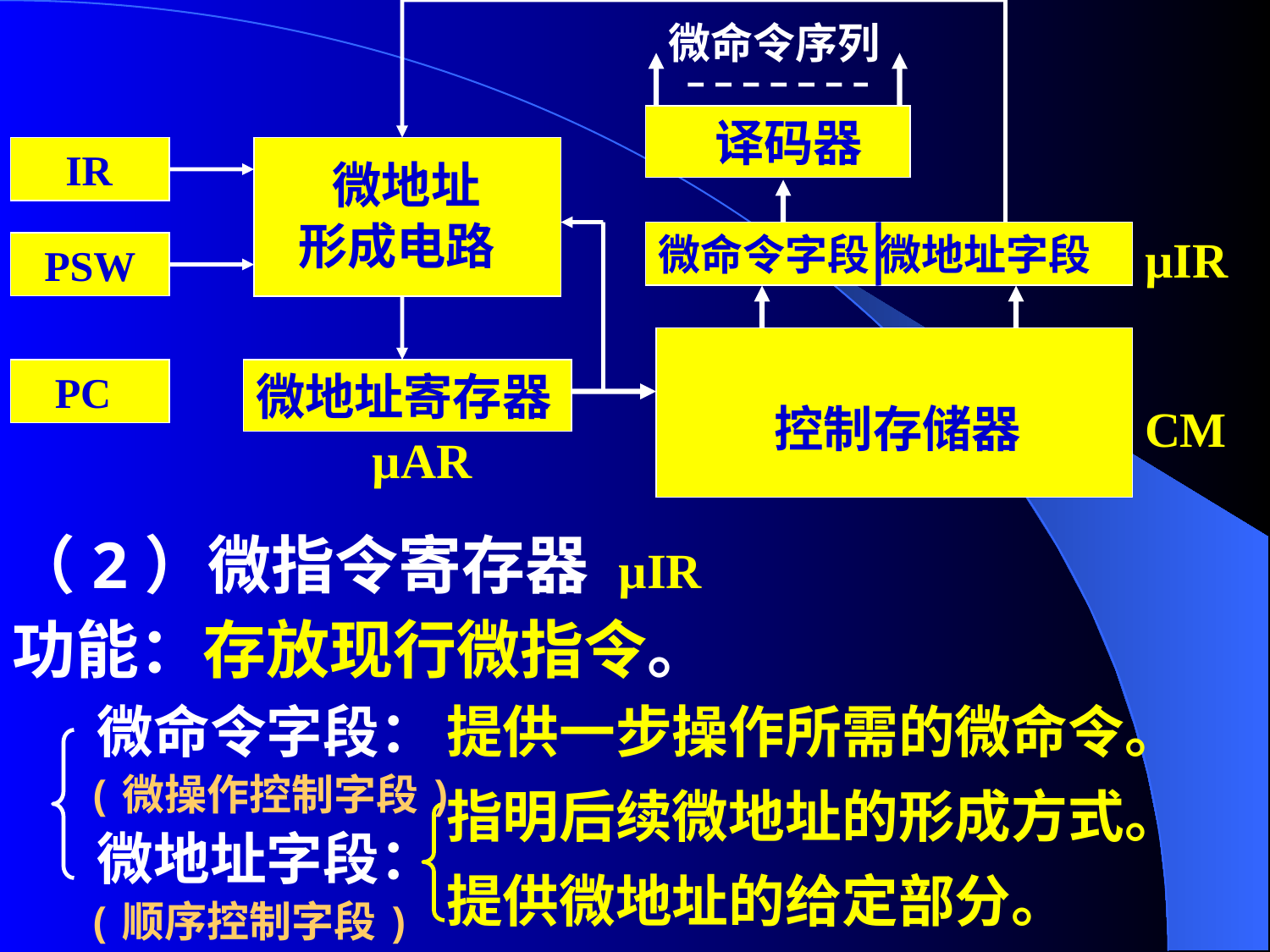

微命令序列

    译码器

微命令字段 微地址字段

µIR

控制存储器
CM
    IR

  微地址
形成电路

  PSW

   PC
微地址寄存器
 µAR

（2）微指令寄存器 µIR
功能：
存放现行微指令。
微命令字段：
提供一步操作所需的微命令。

(微操作控制字段)
指明后续微地址的形成方式。

微地址字段：
提供微地址的给定部分。
(顺序控制字段)